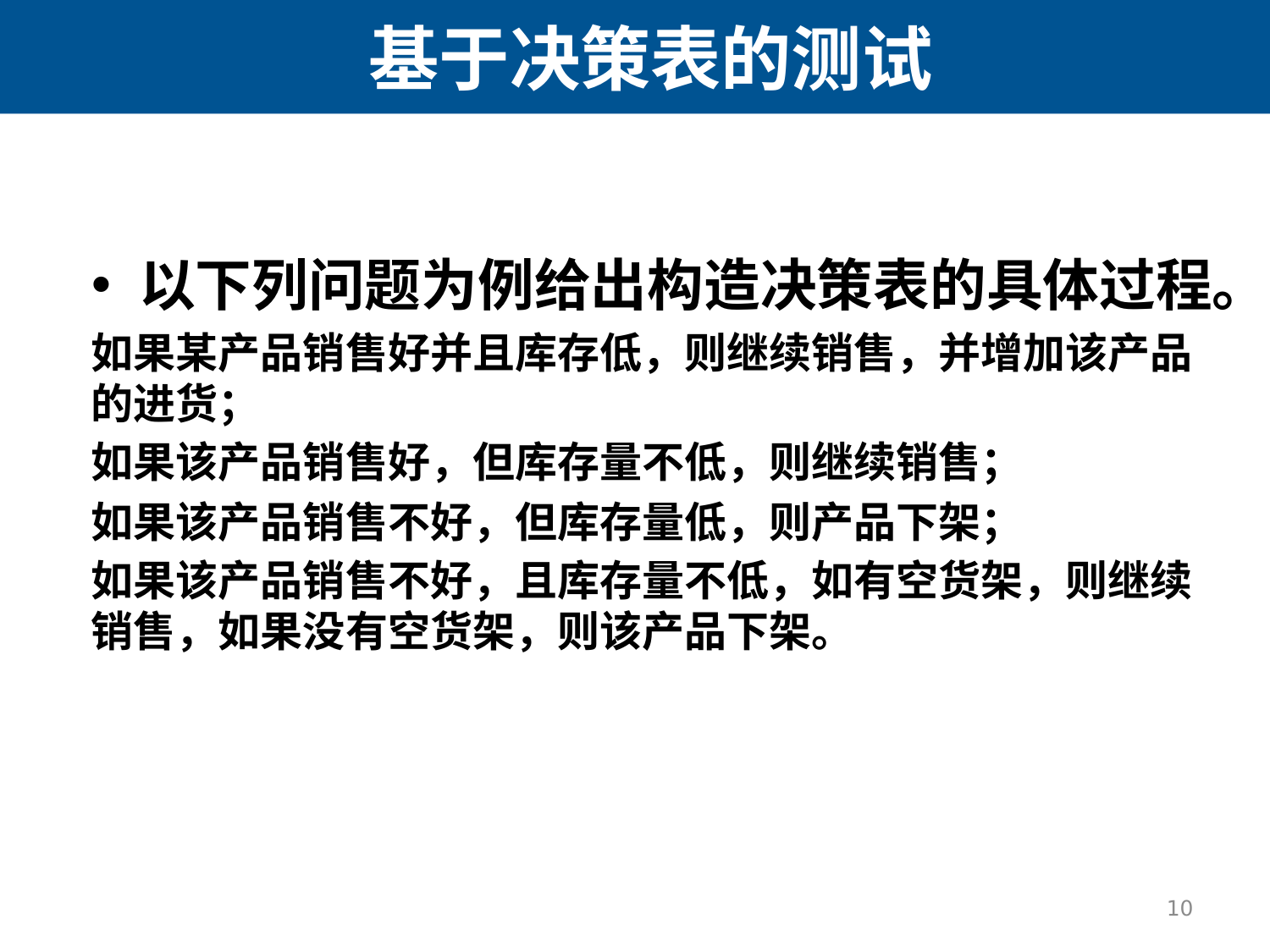

# 基于决策表的测试
以下列问题为例给出构造决策表的具体过程。
如果某产品销售好并且库存低，则继续销售，并增加该产品的进货；
如果该产品销售好，但库存量不低，则继续销售；
如果该产品销售不好，但库存量低，则产品下架；
如果该产品销售不好，且库存量不低，如有空货架，则继续销售，如果没有空货架，则该产品下架。

10